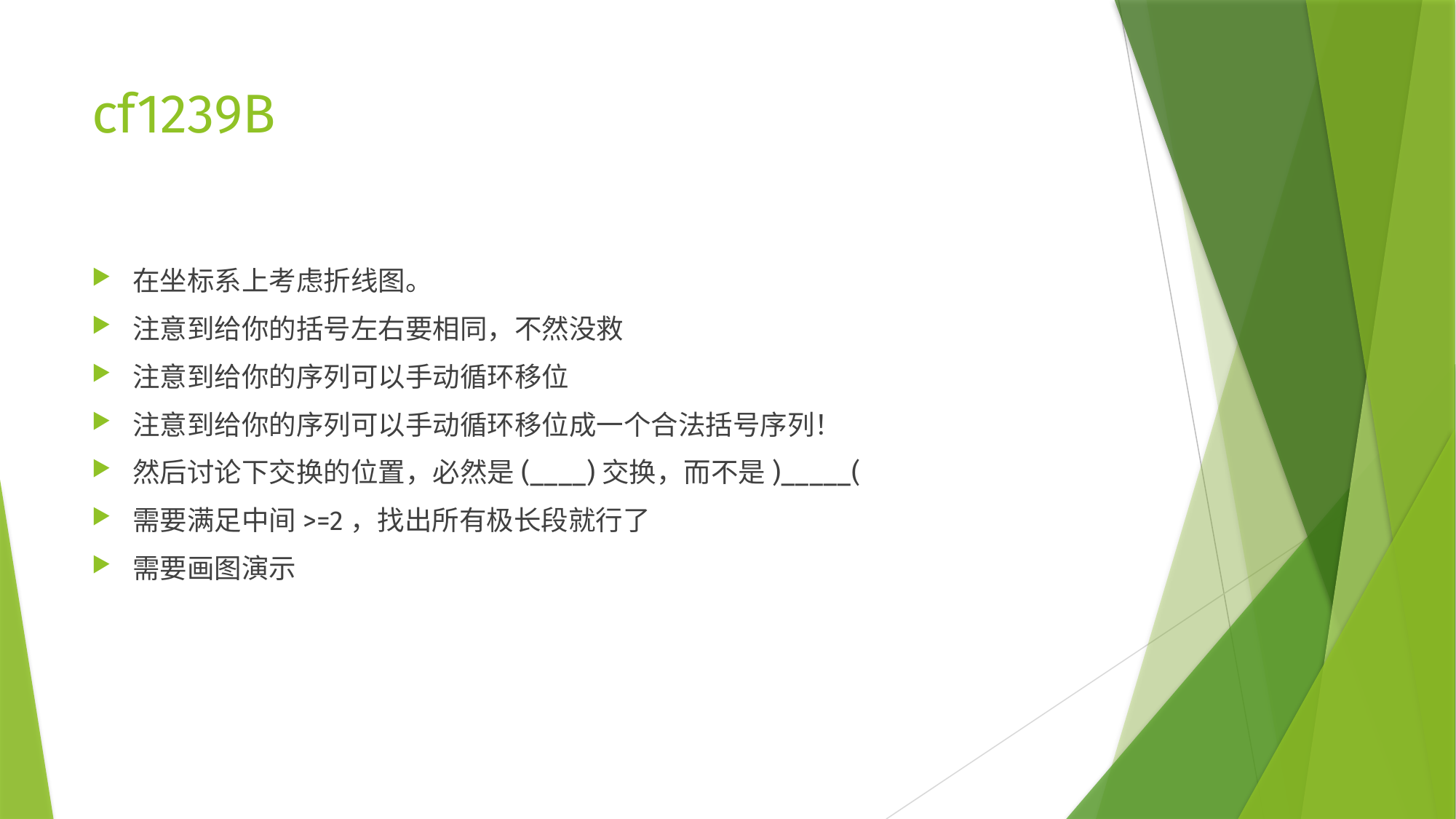

# cf1239B
在坐标系上考虑折线图。
注意到给你的括号左右要相同，不然没救
注意到给你的序列可以手动循环移位
注意到给你的序列可以手动循环移位成一个合法括号序列！
然后讨论下交换的位置，必然是(____)交换，而不是)_____(
需要满足中间>=2，找出所有极长段就行了
需要画图演示